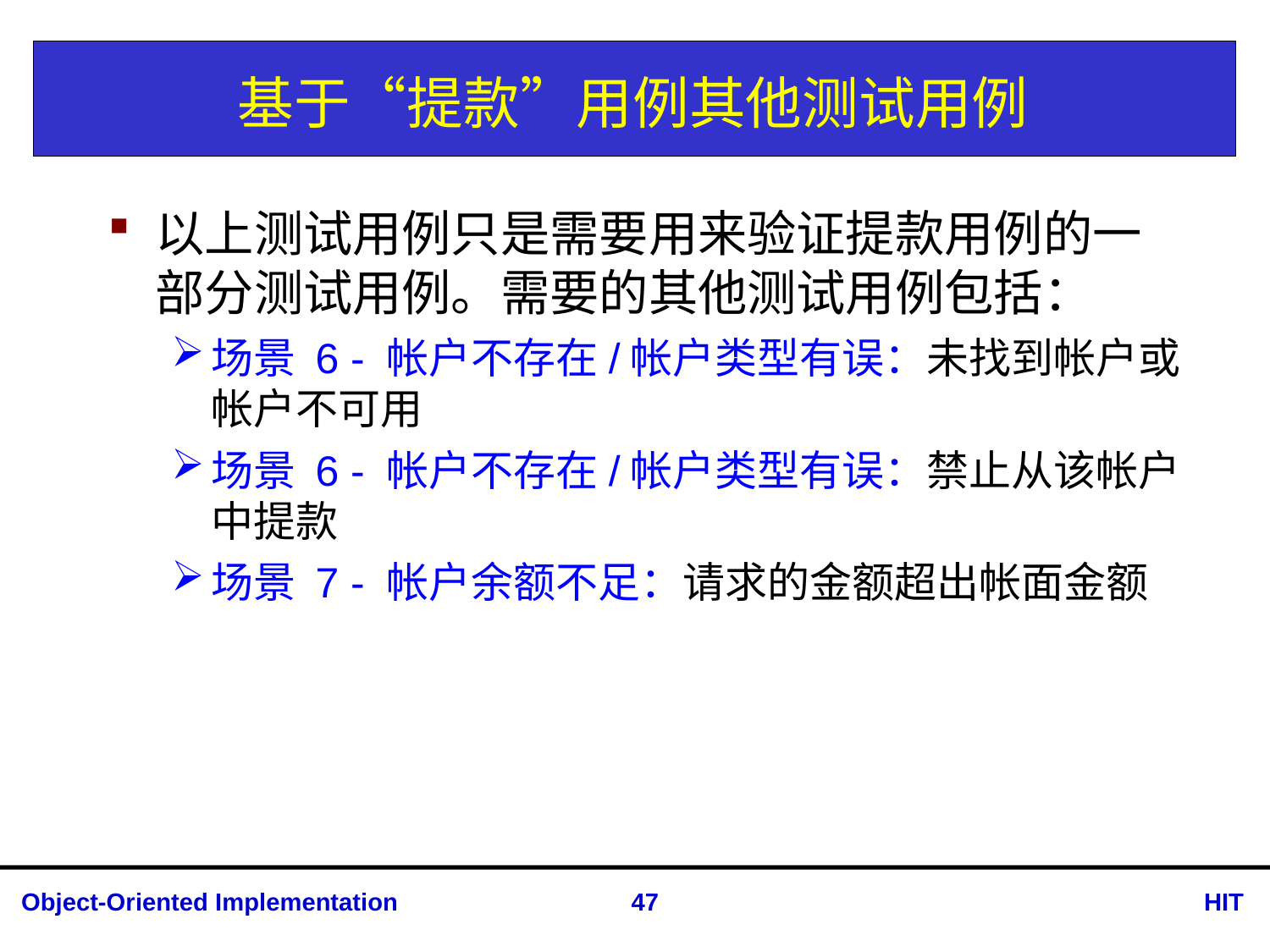

# 基于“提款”用例其他测试用例
以上测试用例只是需要用来验证提款用例的一部分测试用例。需要的其他测试用例包括：
场景 6 - 帐户不存在/帐户类型有误：未找到帐户或帐户不可用
场景 6 - 帐户不存在/帐户类型有误：禁止从该帐户中提款
场景 7 - 帐户余额不足：请求的金额超出帐面金额